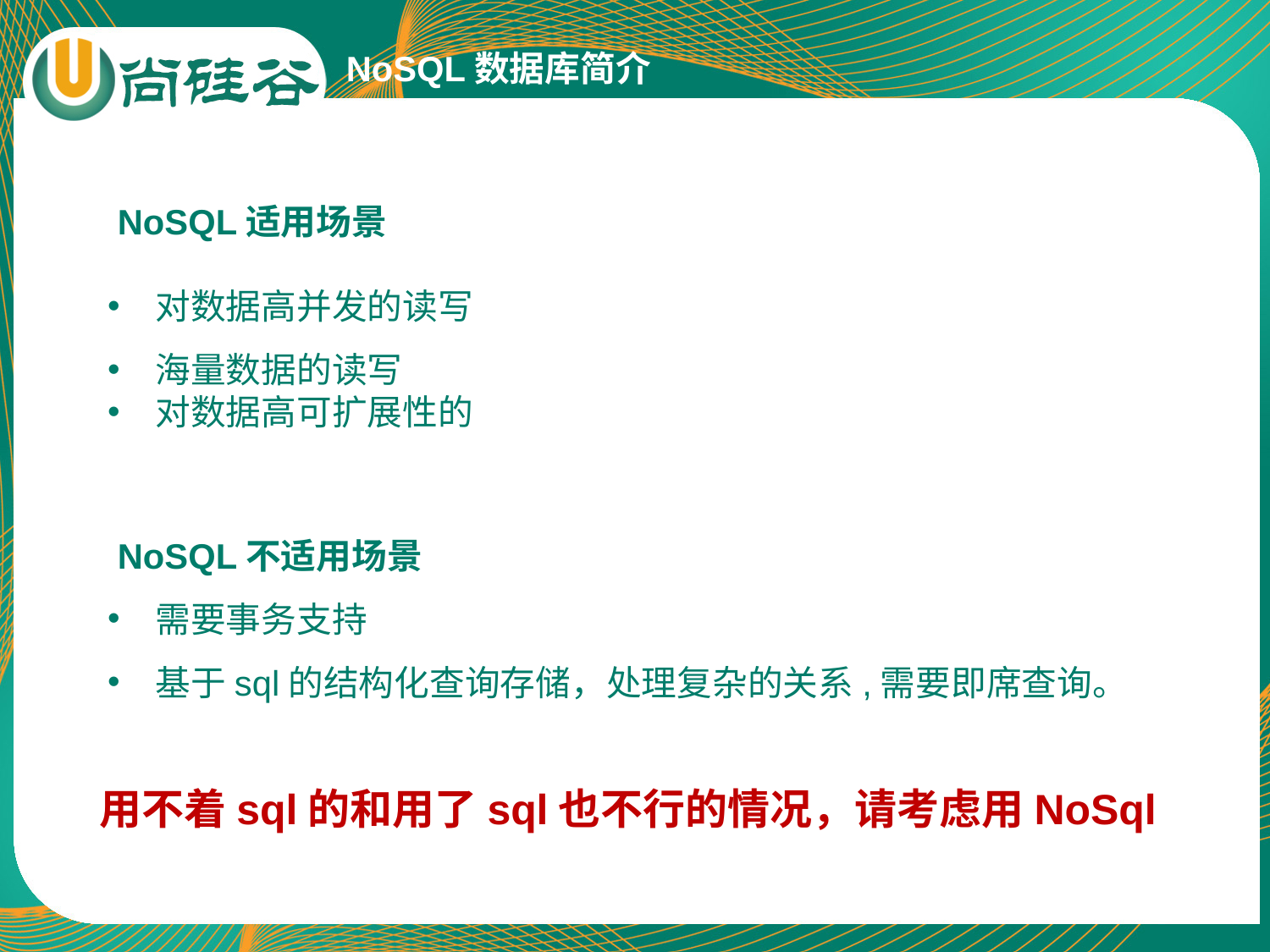

NoSQL数据库简介
 NoSQL适用场景

对数据高并发的读写
海量数据的读写
对数据高可扩展性的
 NoSQL不适用场景
需要事务支持
基于sql的结构化查询存储，处理复杂的关系,需要即席查询。
 用不着sql的和用了sql也不行的情况，请考虑用NoSql